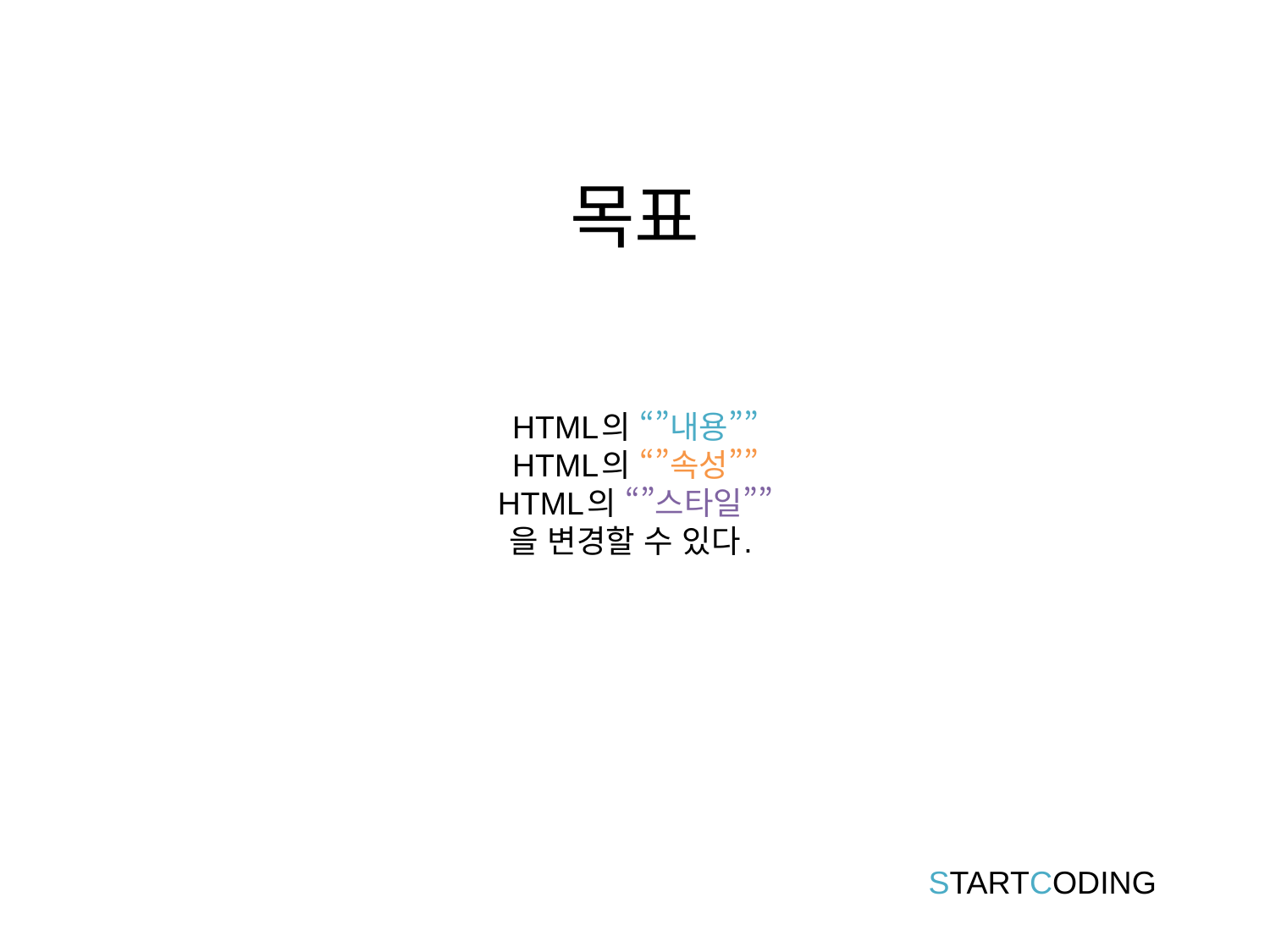

목표
# HTML의 “”내용”” HTML의 “”속성”” HTML의 “”스타일”” 을 변경할 수 있다.
STARTCODING